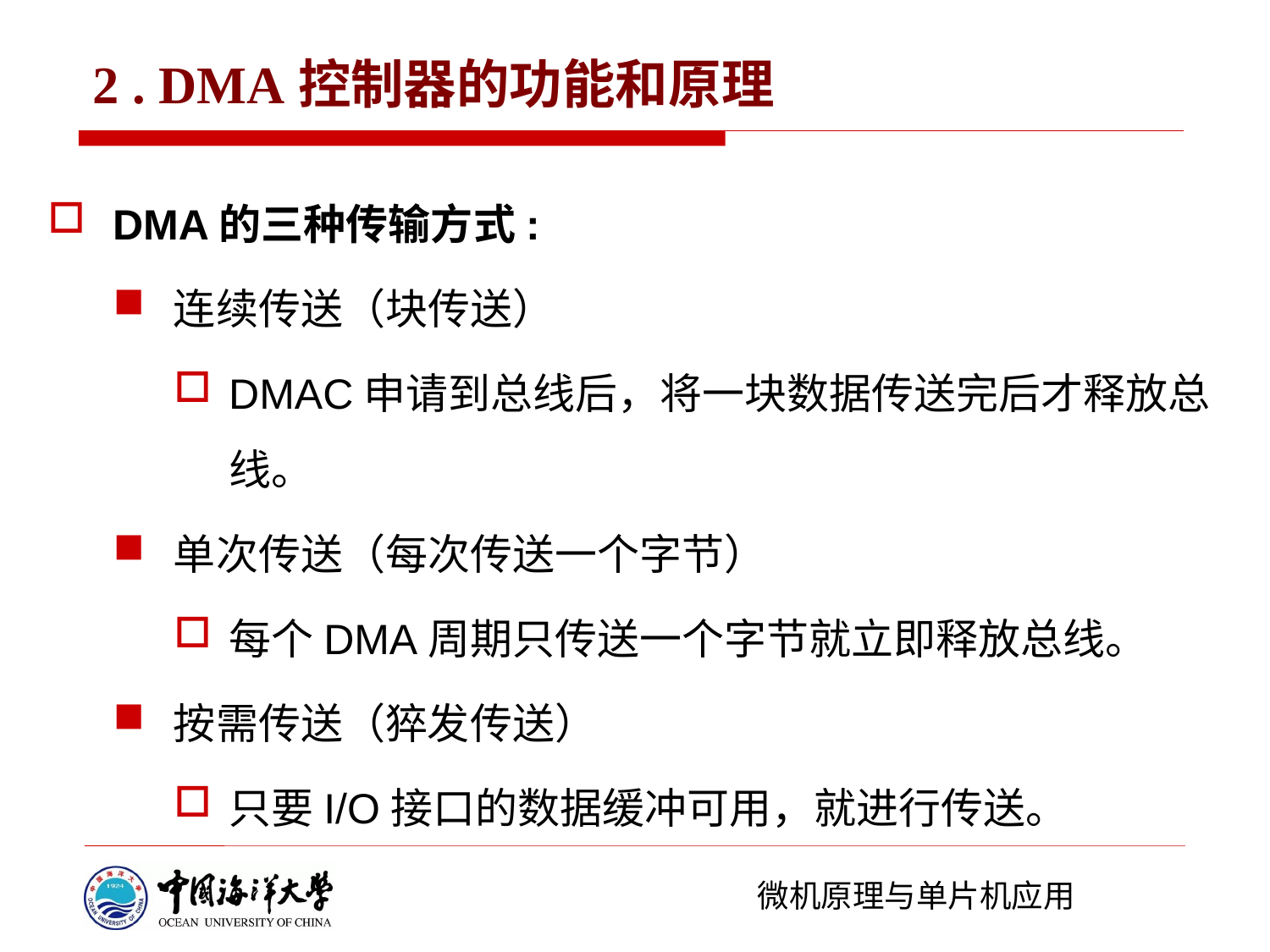

# 2 . DMA控制器的功能和原理
DMA的三种传输方式:
连续传送（块传送）
DMAC申请到总线后，将一块数据传送完后才释放总线。
单次传送（每次传送一个字节）
每个DMA周期只传送一个字节就立即释放总线。
按需传送（猝发传送）
只要I/O接口的数据缓冲可用，就进行传送。